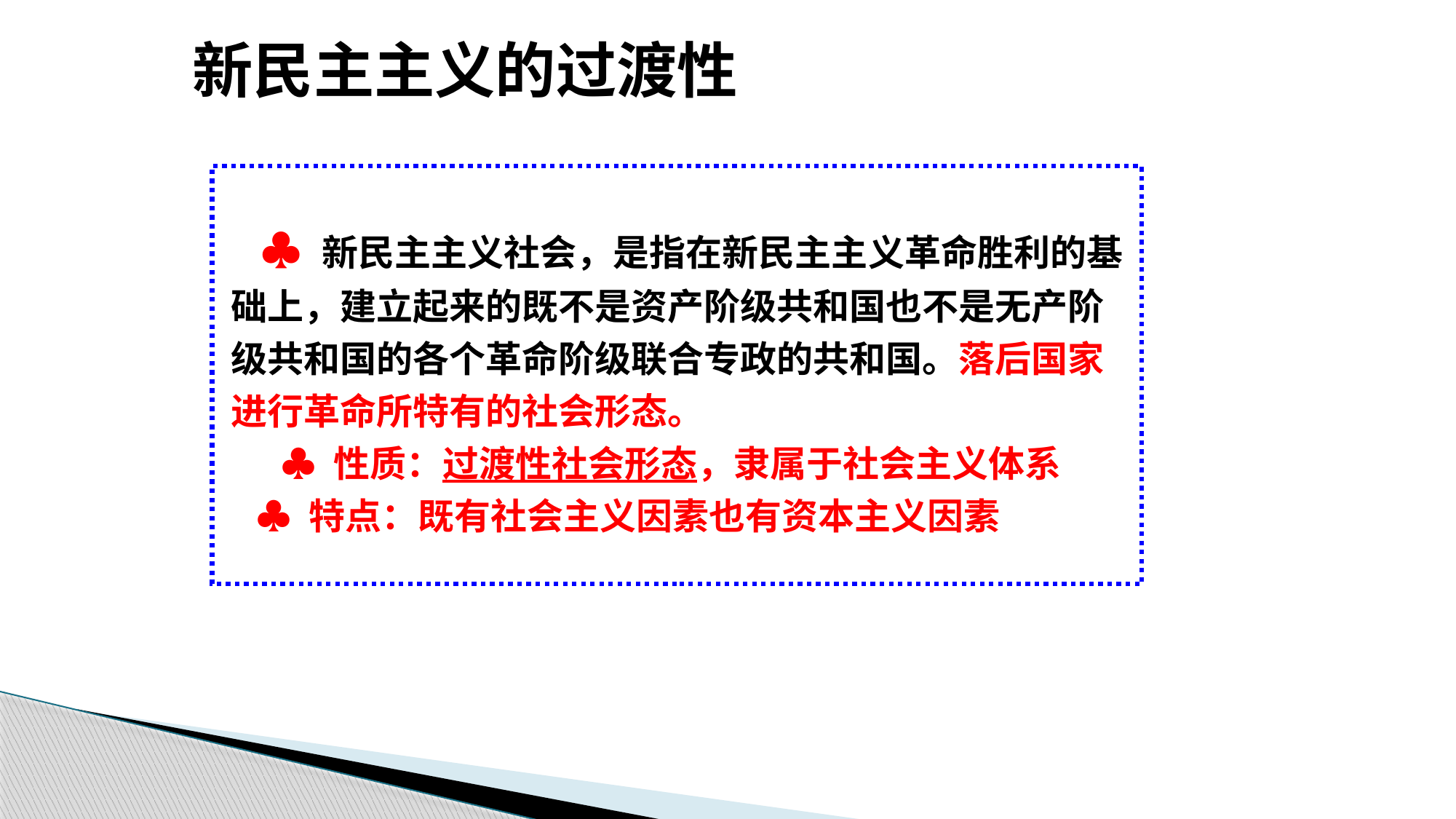

# 新民主主义的过渡性
   ♣ 新民主主义社会，是指在新民主主义革命胜利的基础上，建立起来的既不是资产阶级共和国也不是无产阶级共和国的各个革命阶级联合专政的共和国。落后国家进行革命所特有的社会形态。
      ♣ 性质：过渡性社会形态，隶属于社会主义体系
   ♣ 特点：既有社会主义因素也有资本主义因素